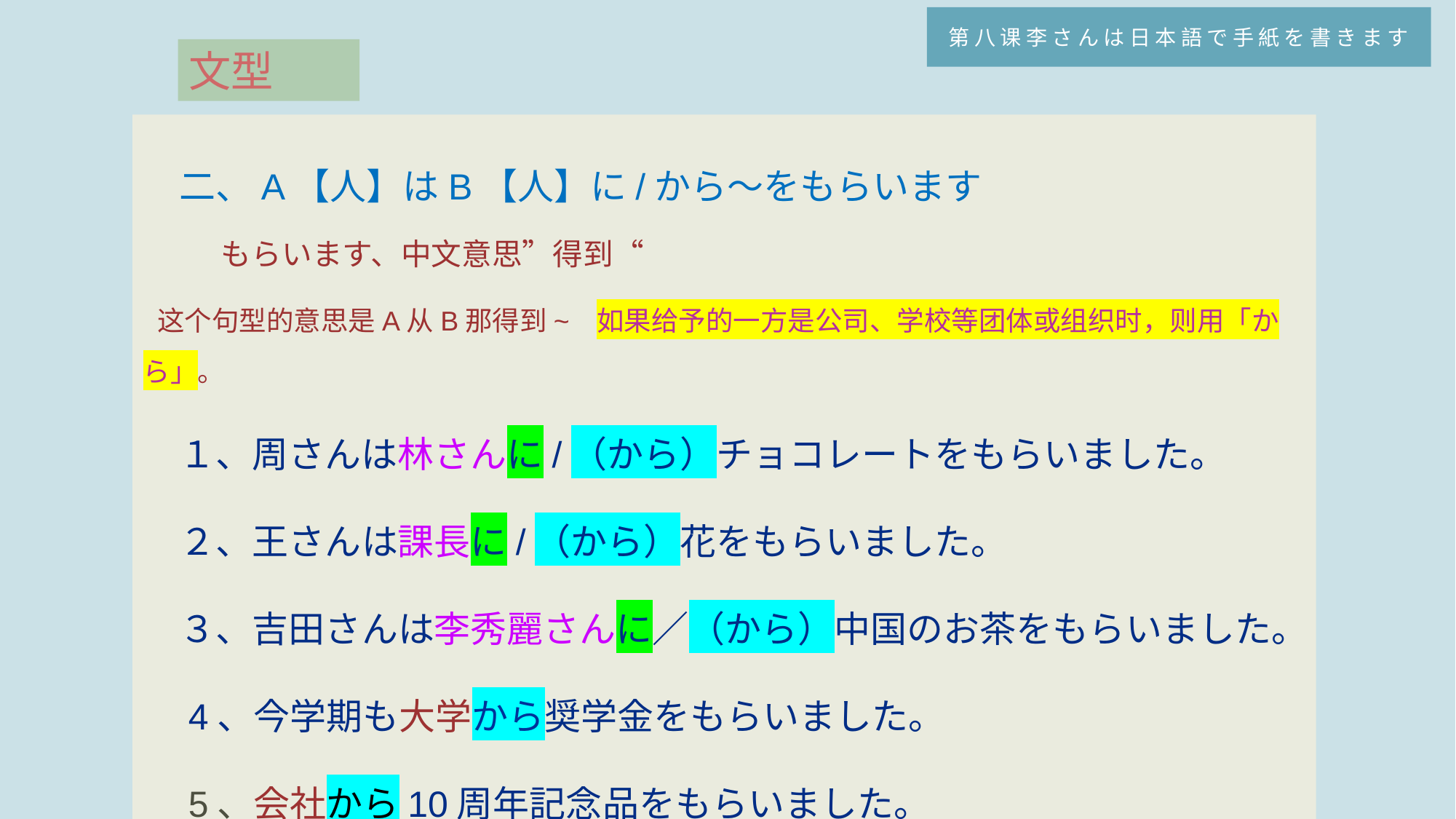

第八课李さんは日本語で手紙を書きます
文型
　二、A【人】はB【人】に/から～をもらいます
    　もらいます、中文意思”得到“
 这个句型的意思是A从B那得到~  如果给予的一方是公司、学校等团体或组织时，则用「から」。
　１、周さんは林さんに/（から）チョコレートをもらいました。
　２、王さんは課長に/（から）花をもらいました。
　３、吉田さんは李秀麗さんに／（から）中国のお茶をもらいました。
　4、今学期も大学から奨学金をもらいました。
　5、会社から10周年記念品をもらいました。